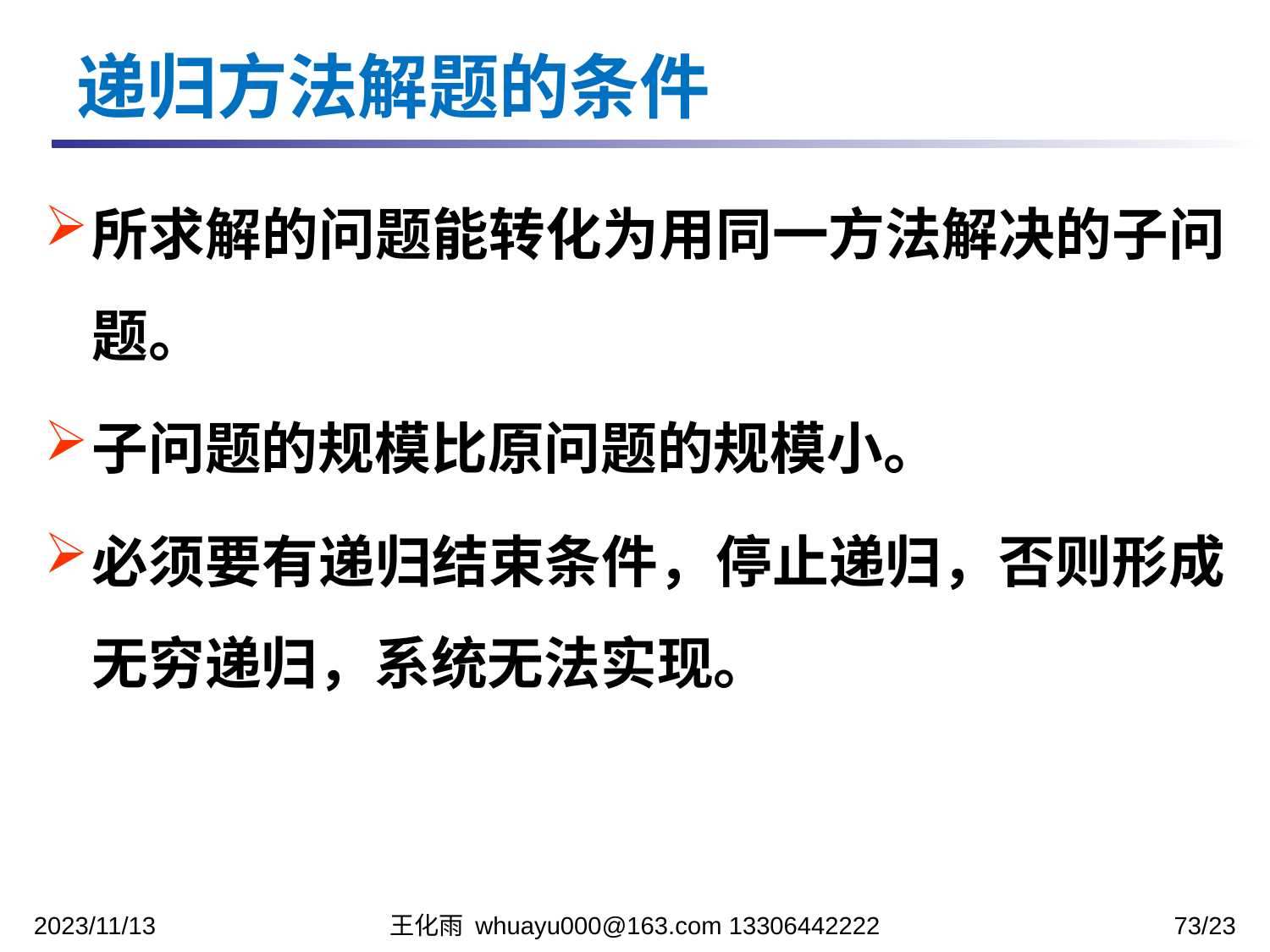

递归方法解题的条件
所求解的问题能转化为用同一方法解决的子问题。
子问题的规模比原问题的规模小。
必须要有递归结束条件，停止递归，否则形成无穷递归，系统无法实现。
2023/11/13
王化雨 whuayu000@163.com 13306442222
73/23